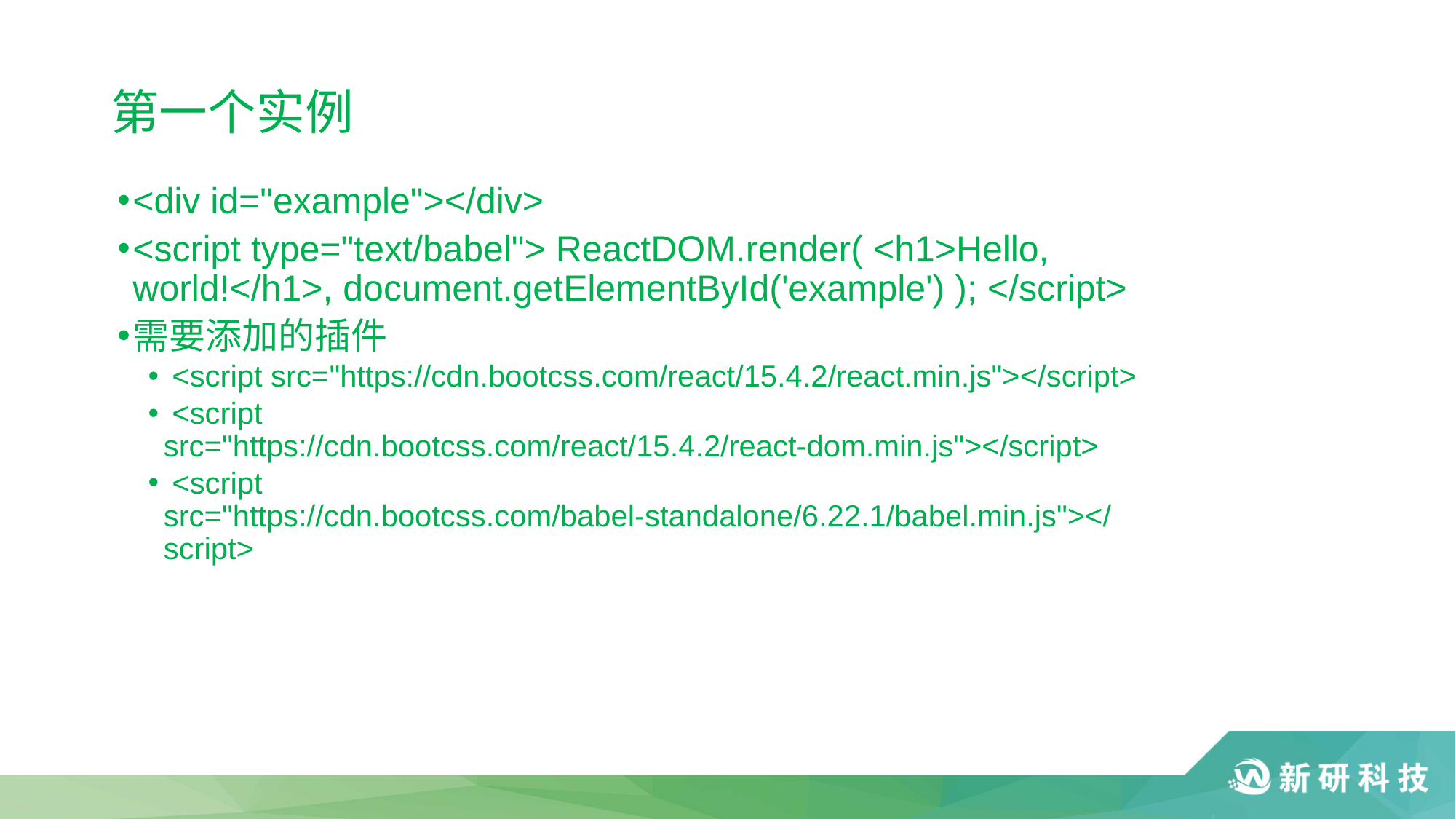

# 第一个实例
<div id="example"></div>
<script type="text/babel"> ReactDOM.render( <h1>Hello, world!</h1>, document.getElementById('example') ); </script>
需要添加的插件
 <script src="https://cdn.bootcss.com/react/15.4.2/react.min.js"></script>
 <script src="https://cdn.bootcss.com/react/15.4.2/react-dom.min.js"></script>
 <script src="https://cdn.bootcss.com/babel-standalone/6.22.1/babel.min.js"></script>